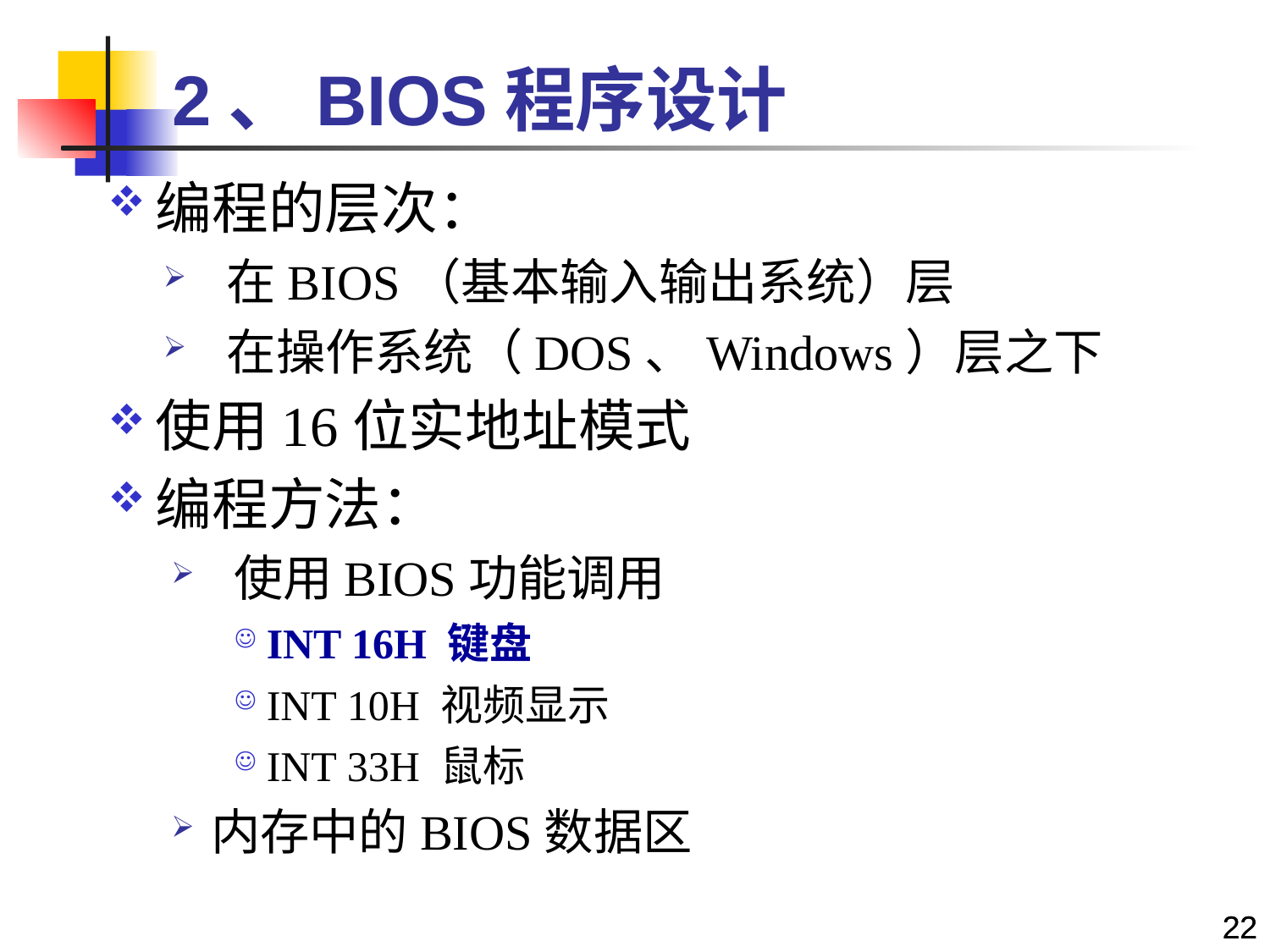

# 2、BIOS程序设计
编程的层次：
在BIOS（基本输入输出系统）层
在操作系统（DOS、Windows）层之下
使用16位实地址模式
编程方法：
 使用BIOS功能调用
INT 16H 键盘
INT 10H 视频显示
INT 33H 鼠标
内存中的BIOS数据区